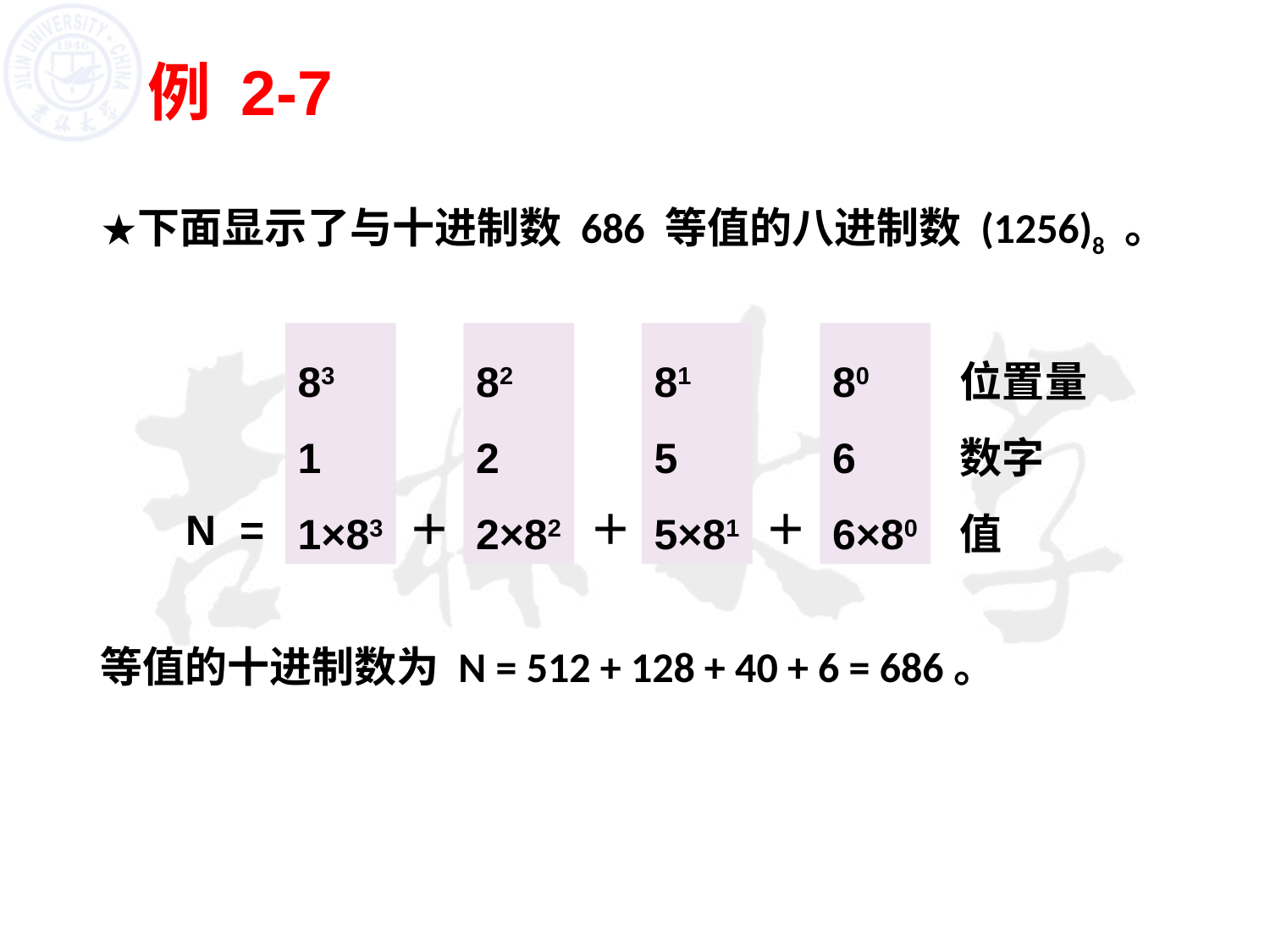

# 例 2-7
下面显示了与十进制数 686 等值的八进制数 (1256)8 。

等值的十进制数为 N = 512 + 128 + 40 + 6 = 686。

83
1
1×83
82
2
2×82
81
5
5×81
80
6
6×80
位置量
数字
值
N  =
＋
＋
＋